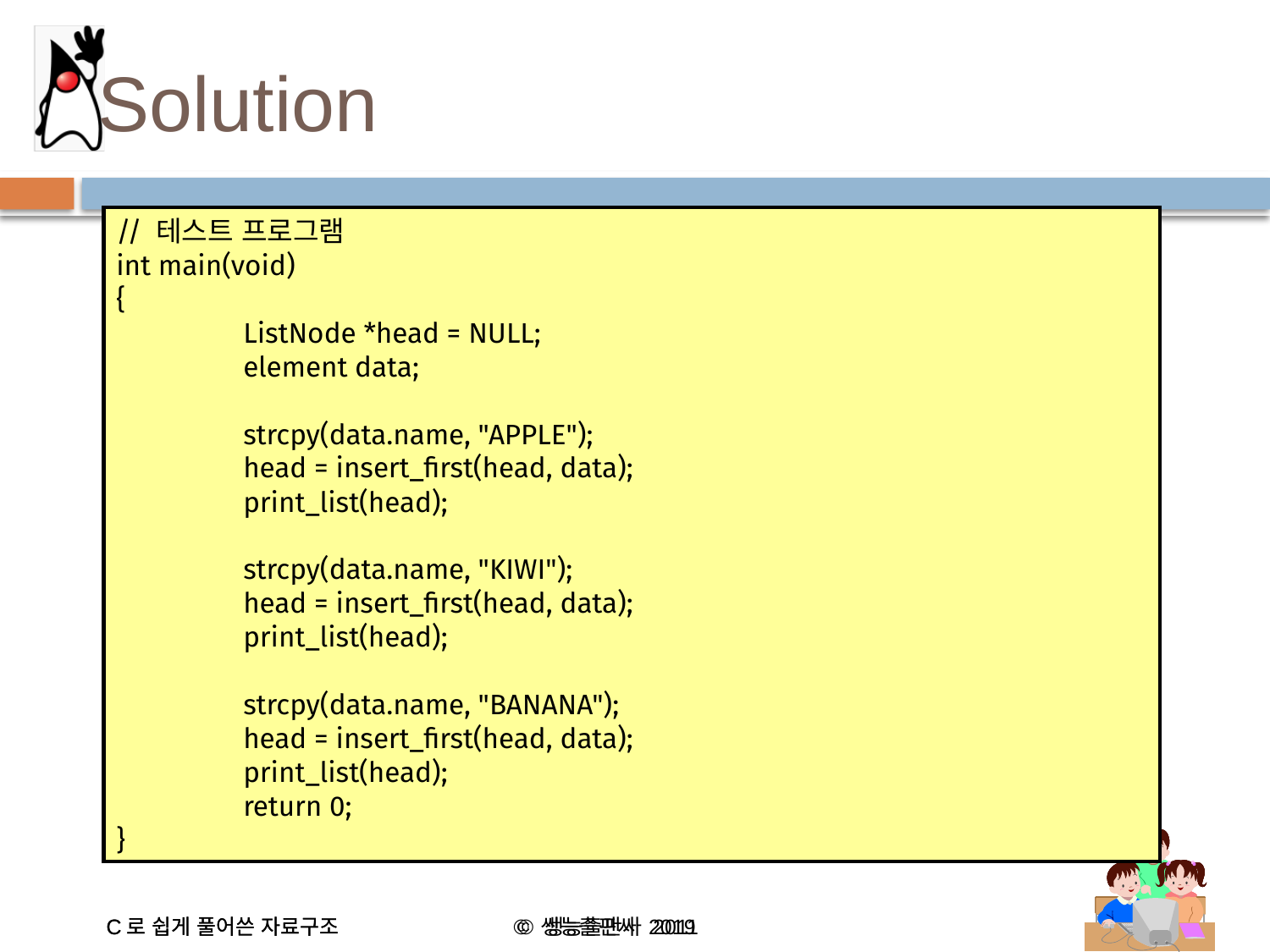

# Solution
// 테스트 프로그램
int main(void)
{
	ListNode *head = NULL;
	element data;

	strcpy(data.name, "APPLE");
	head = insert_first(head, data);
	print_list(head);

	strcpy(data.name, "KIWI");
	head = insert_first(head, data);
	print_list(head);

	strcpy(data.name, "BANANA");
	head = insert_first(head, data);
	print_list(head);
	return 0;
}